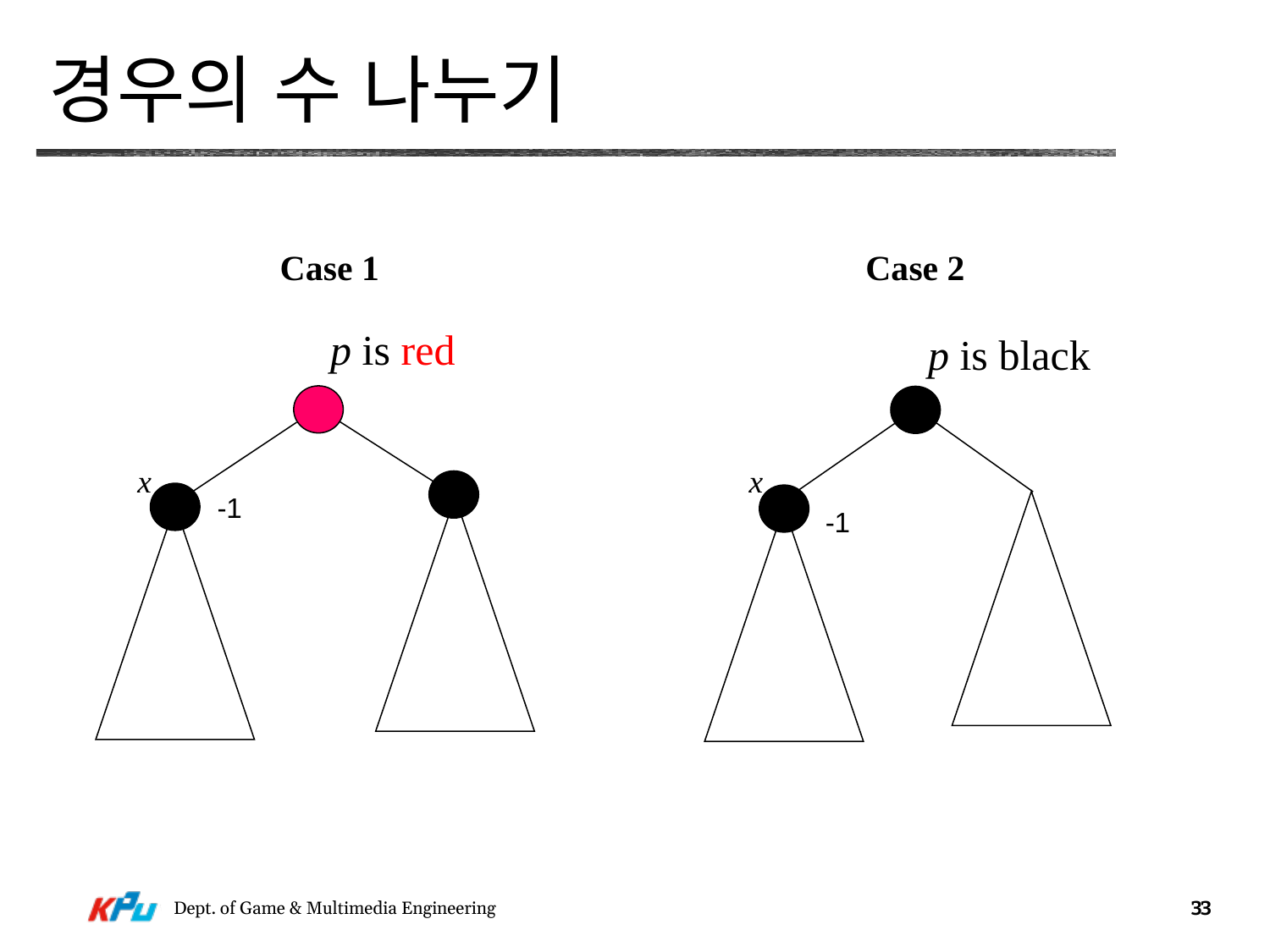

# 경우의 수 나누기

Case 2
Case 1

x

-1

p is red
p is black

x

-1

Dept. of Game & Multimedia Engineering
33